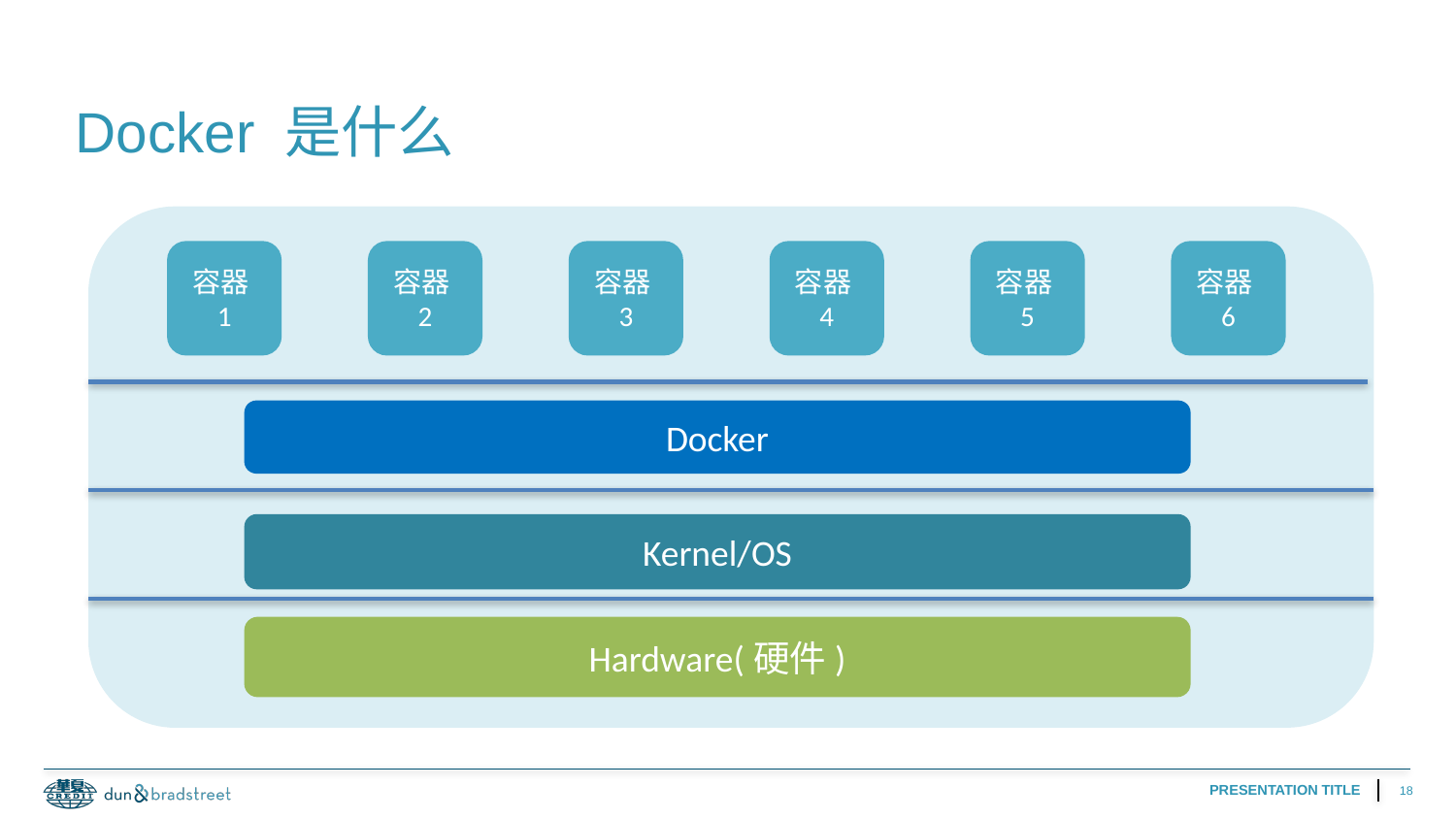

Docker 是什么

容器1
容器2
容器3
容器4
容器5
容器6
Docker
Kernel/OS
Hardware(硬件)